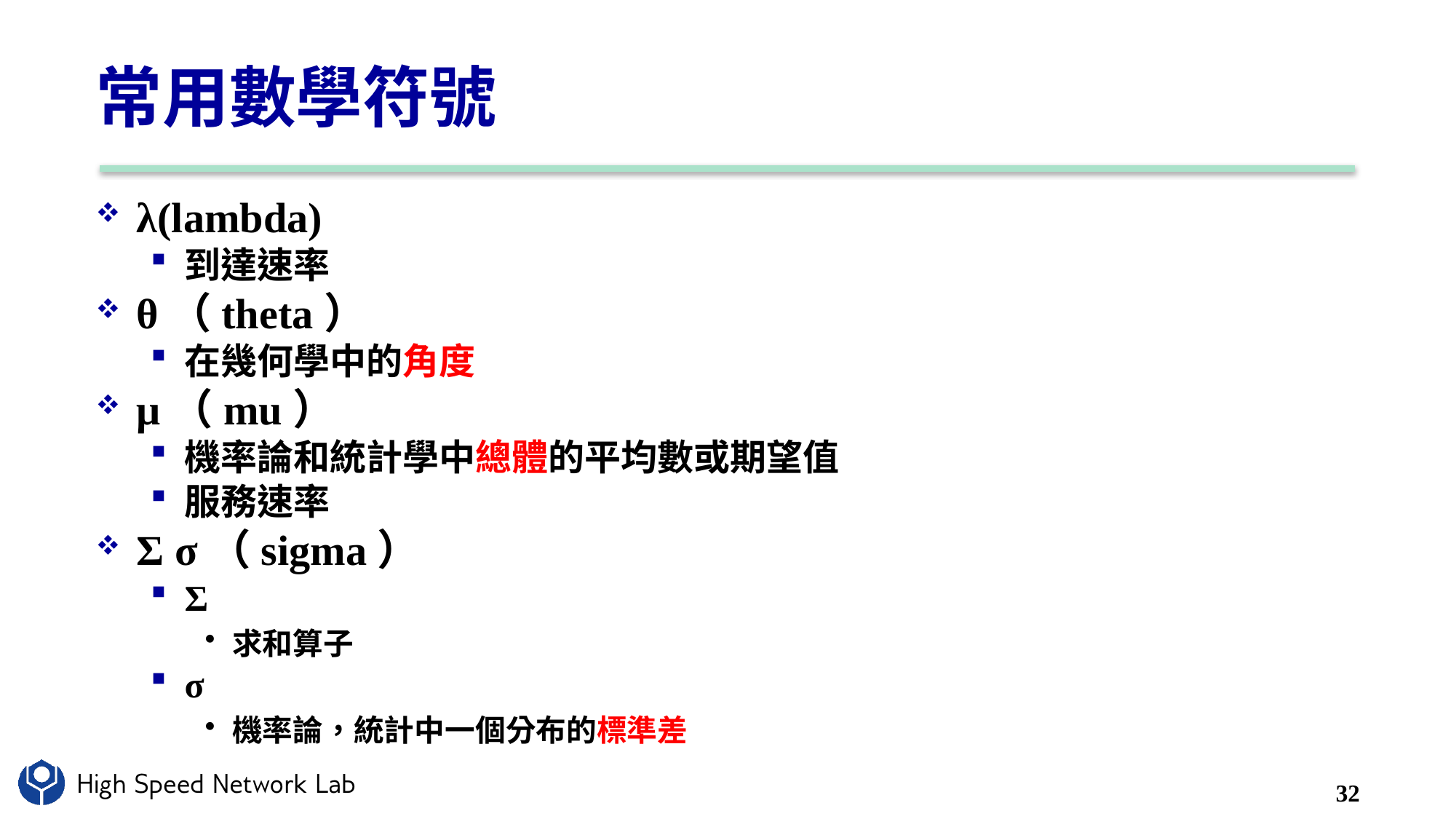

# 常用數學符號
λ(lambda)
到達速率
θ（theta）
在幾何學中的角度
μ（mu）
機率論和統計學中總體的平均數或期望值
服務速率
Σ σ（sigma）
Σ
求和算子
σ
機率論，統計中一個分布的標準差

32